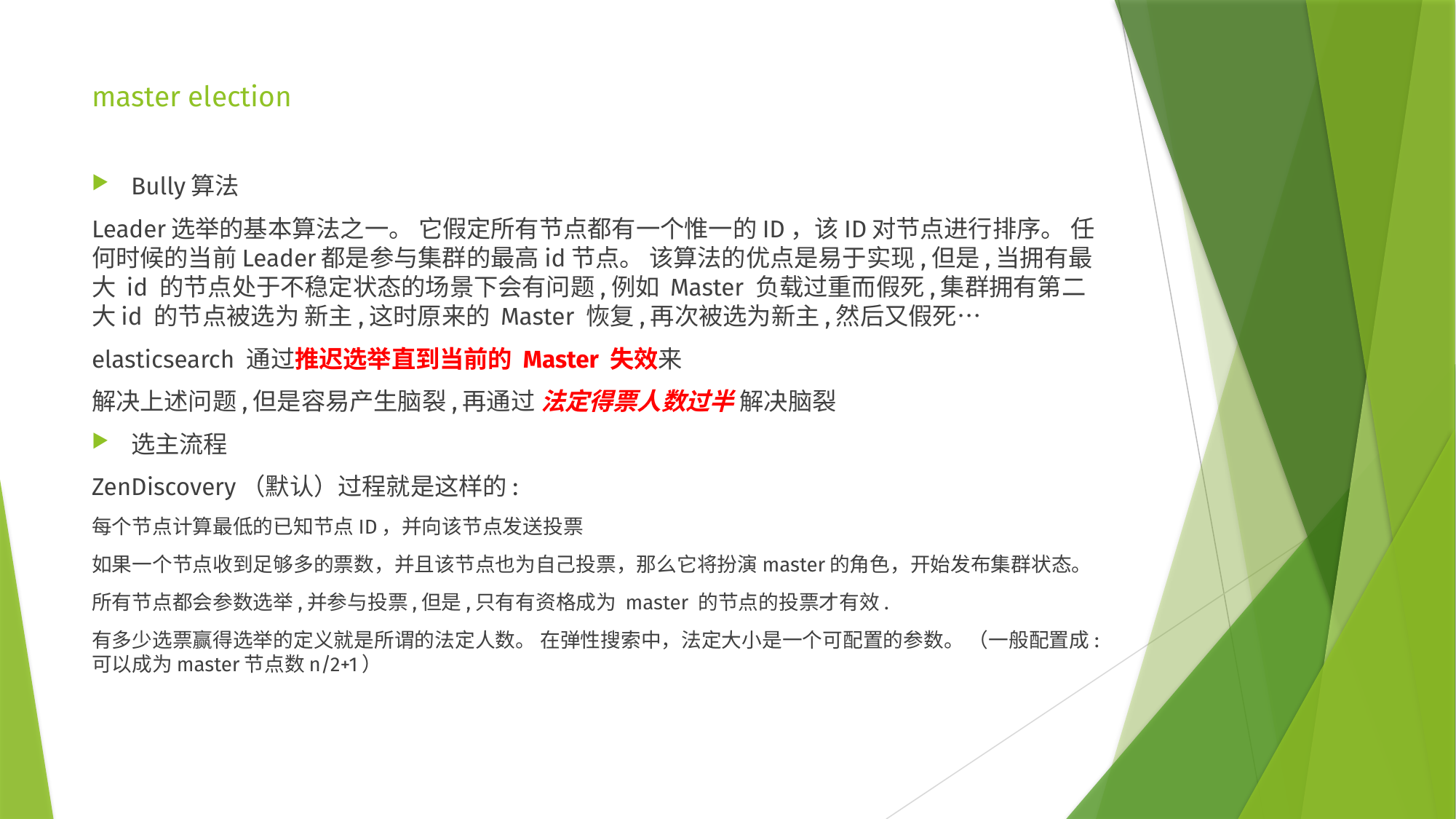

# master election
Bully算法
Leader选举的基本算法之一。 它假定所有节点都有一个惟一的ID，该ID对节点进行排序。 任何时候的当前Leader都是参与集群的最高id节点。 该算法的优点是易于实现,但是,当拥有最大 id 的节点处于不稳定状态的场景下会有问题,例如 Master 负载过重而假死,集群拥有第二大id 的节点被选为 新主,这时原来的 Master 恢复,再次被选为新主,然后又假死…
elasticsearch 通过推迟选举直到当前的 Master 失效来
解决上述问题,但是容易产生脑裂,再通过 法定得票人数过半 解决脑裂
选主流程
ZenDiscovery（默认）过程就是这样的:
每个节点计算最低的已知节点ID，并向该节点发送投票
如果一个节点收到足够多的票数，并且该节点也为自己投票，那么它将扮演master的角色，开始发布集群状态。
所有节点都会参数选举,并参与投票,但是,只有有资格成为 master 的节点的投票才有效.
有多少选票赢得选举的定义就是所谓的法定人数。 在弹性搜索中，法定大小是一个可配置的参数。 （一般配置成:可以成为master节点数n/2+1）